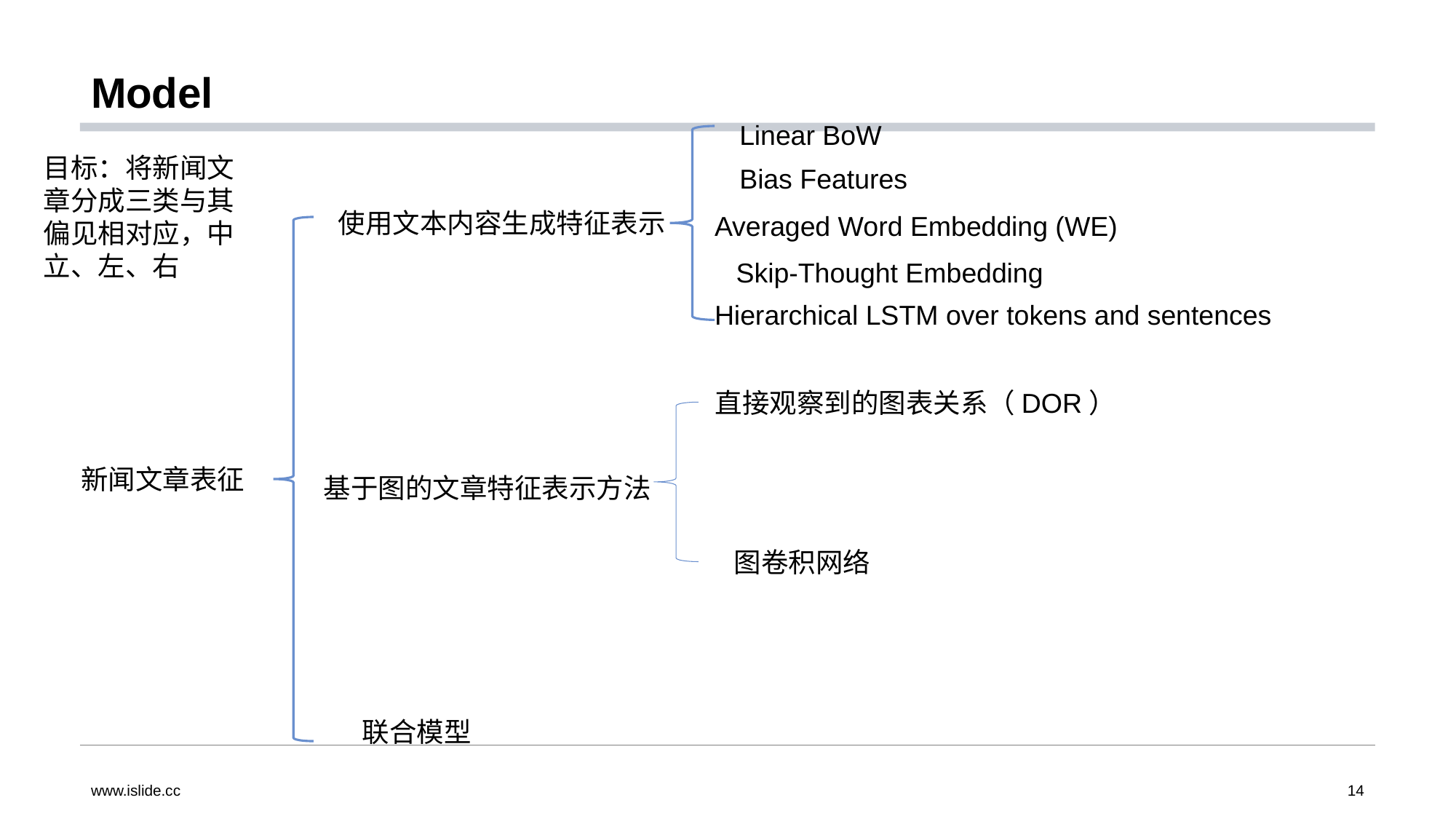

# Model
Linear BoW

目标：将新闻文章分成三类与其偏见相对应，中立、左、右
Bias Features
使用文本内容生成特征表示
Averaged Word Embedding (WE)

Skip-Thought Embedding
Hierarchical LSTM over tokens and sentences
直接观察到的图表关系（DOR）

新闻文章表征
基于图的文章特征表示方法
图卷积网络
联合模型
www.islide.cc
14